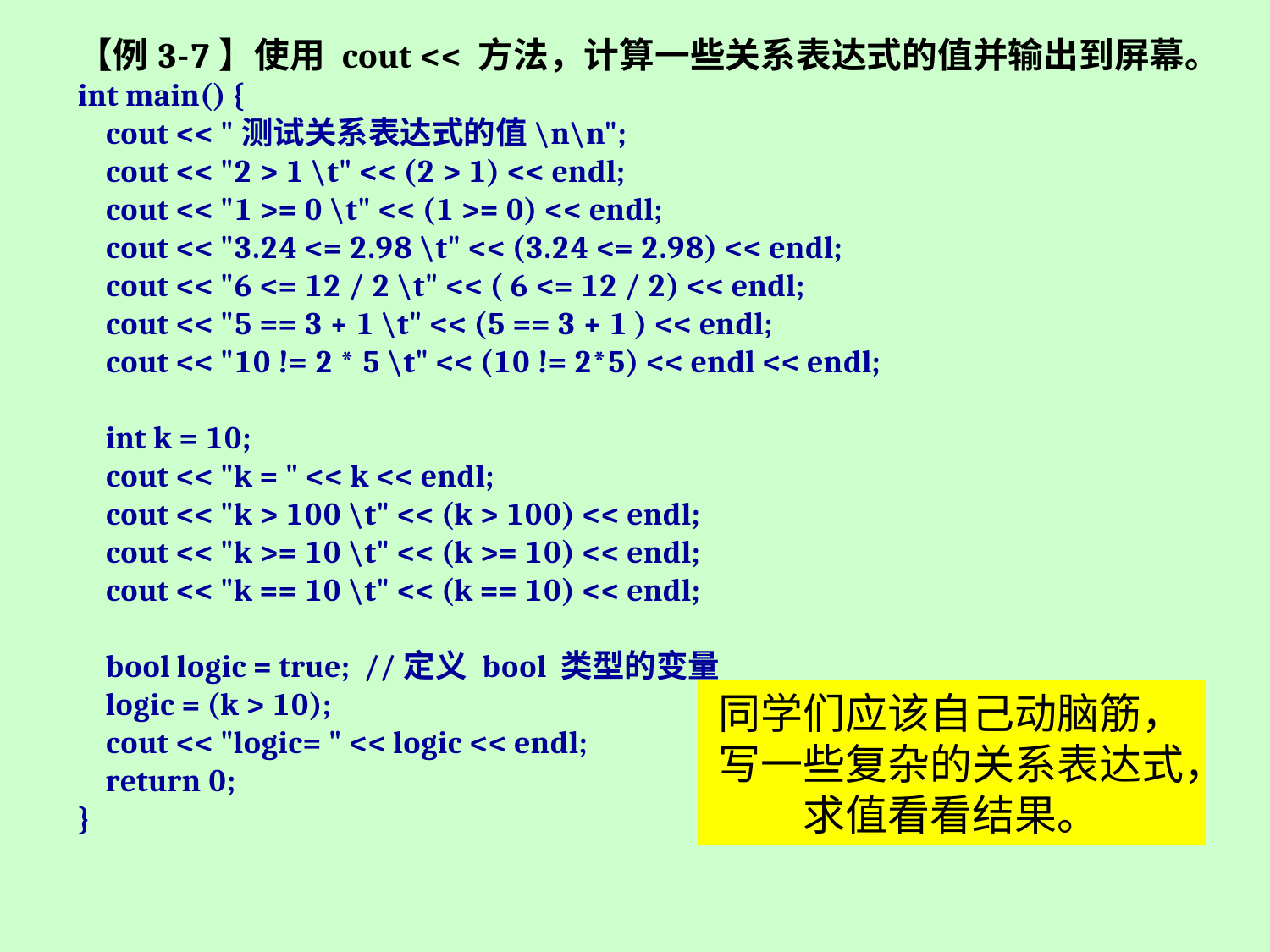

【例3-7】使用 cout << 方法，计算一些关系表达式的值并输出到屏幕。
int main() {
    cout << "测试关系表达式的值\n\n";
    cout << "2 > 1 \t" << (2 > 1) << endl;
    cout << "1 >= 0 \t" << (1 >= 0) << endl;
    cout << "3.24 <= 2.98 \t" << (3.24 <= 2.98) << endl;
    cout << "6 <= 12 / 2 \t" << ( 6 <= 12 / 2) << endl;
    cout << "5 == 3 + 1 \t" << (5 == 3 + 1 ) << endl;
    cout << "10 != 2 * 5 \t" << (10 != 2*5) << endl << endl;

    int k = 10;
    cout << "k = " << k << endl;
    cout << "k > 100 \t" << (k > 100) << endl;
    cout << "k >= 10 \t" << (k >= 10) << endl;
    cout << "k == 10 \t" << (k == 10) << endl;

    bool logic = true;  //定义 bool 类型的变量
    logic = (k > 10);
    cout << "logic= " << logic << endl;
    return 0;
}
同学们应该自己动脑筋，写一些复杂的关系表达式，求值看看结果。
56